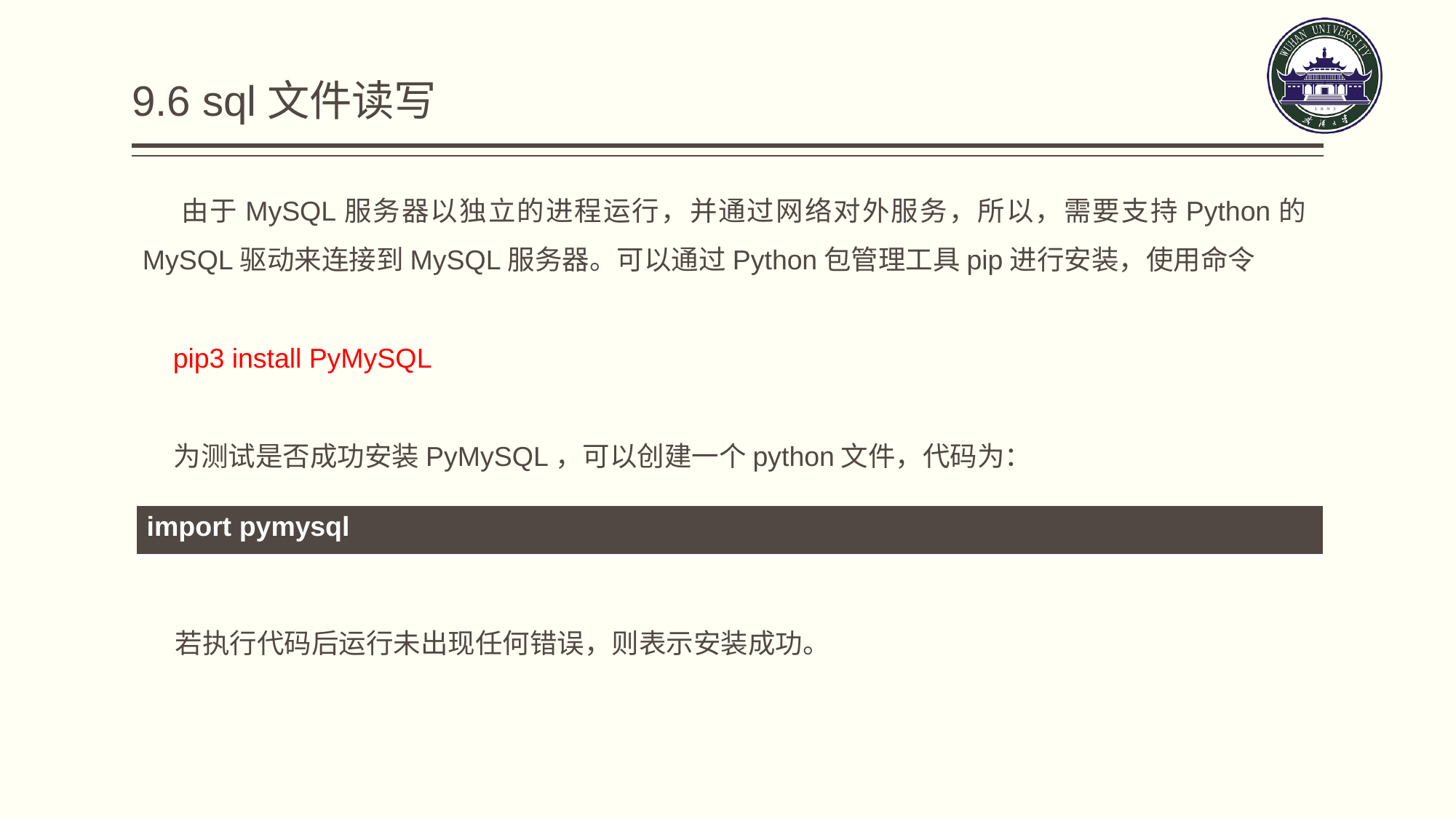

9.6 sql文件读写
    由于MySQL服务器以独立的进程运行，并通过网络对外服务，所以，需要支持Python的MySQL驱动来连接到MySQL服务器。可以通过Python包管理工具pip进行安装，使用命令

    pip3 install PyMySQL

    为测试是否成功安装PyMySQL，可以创建一个python文件，代码为：
| import pymysql |
| --- |
    若执行代码后运行未出现任何错误，则表示安装成功。